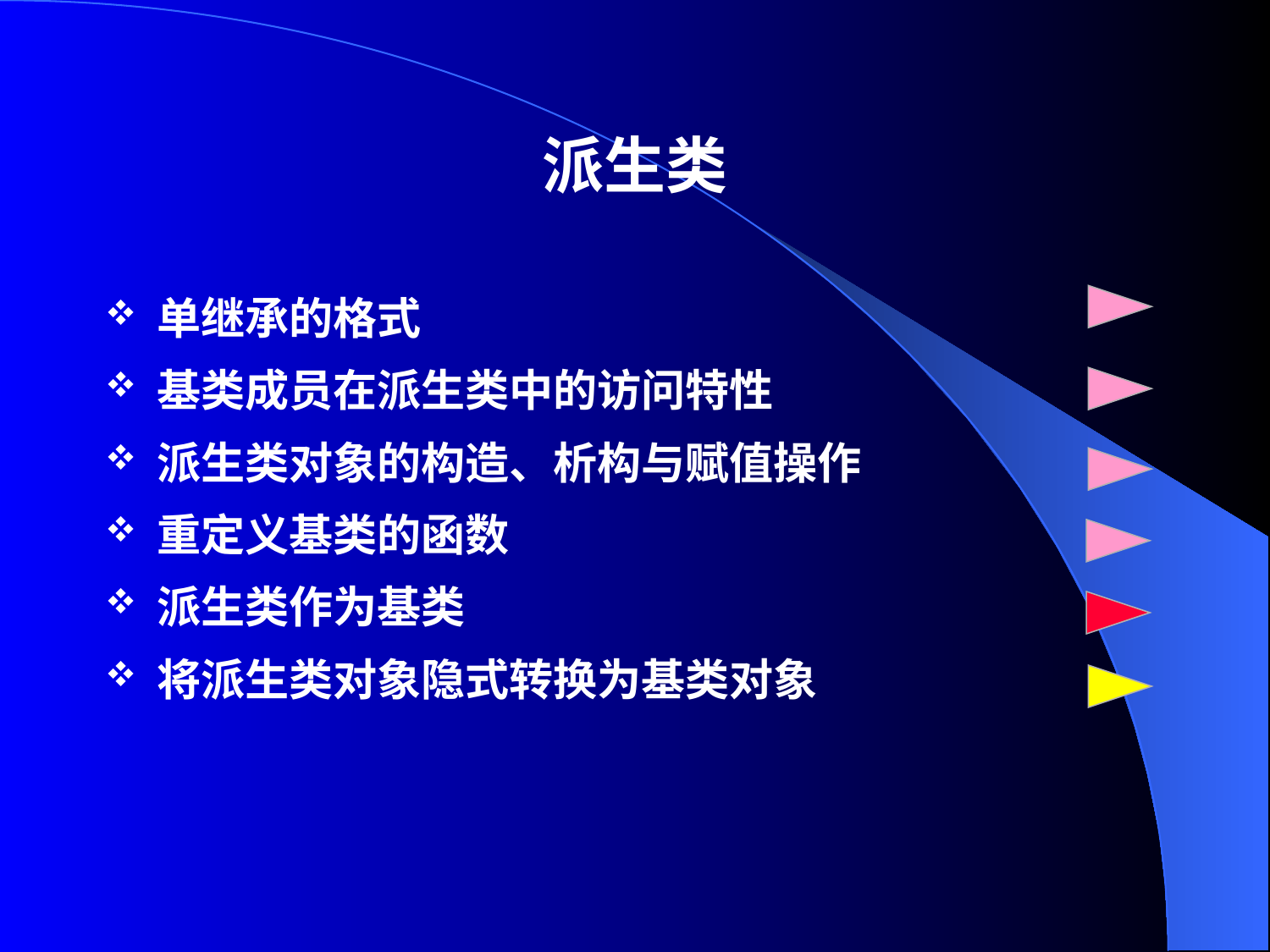

# 派生类

单继承的格式
基类成员在派生类中的访问特性
派生类对象的构造、析构与赋值操作
重定义基类的函数
派生类作为基类
将派生类对象隐式转换为基类对象